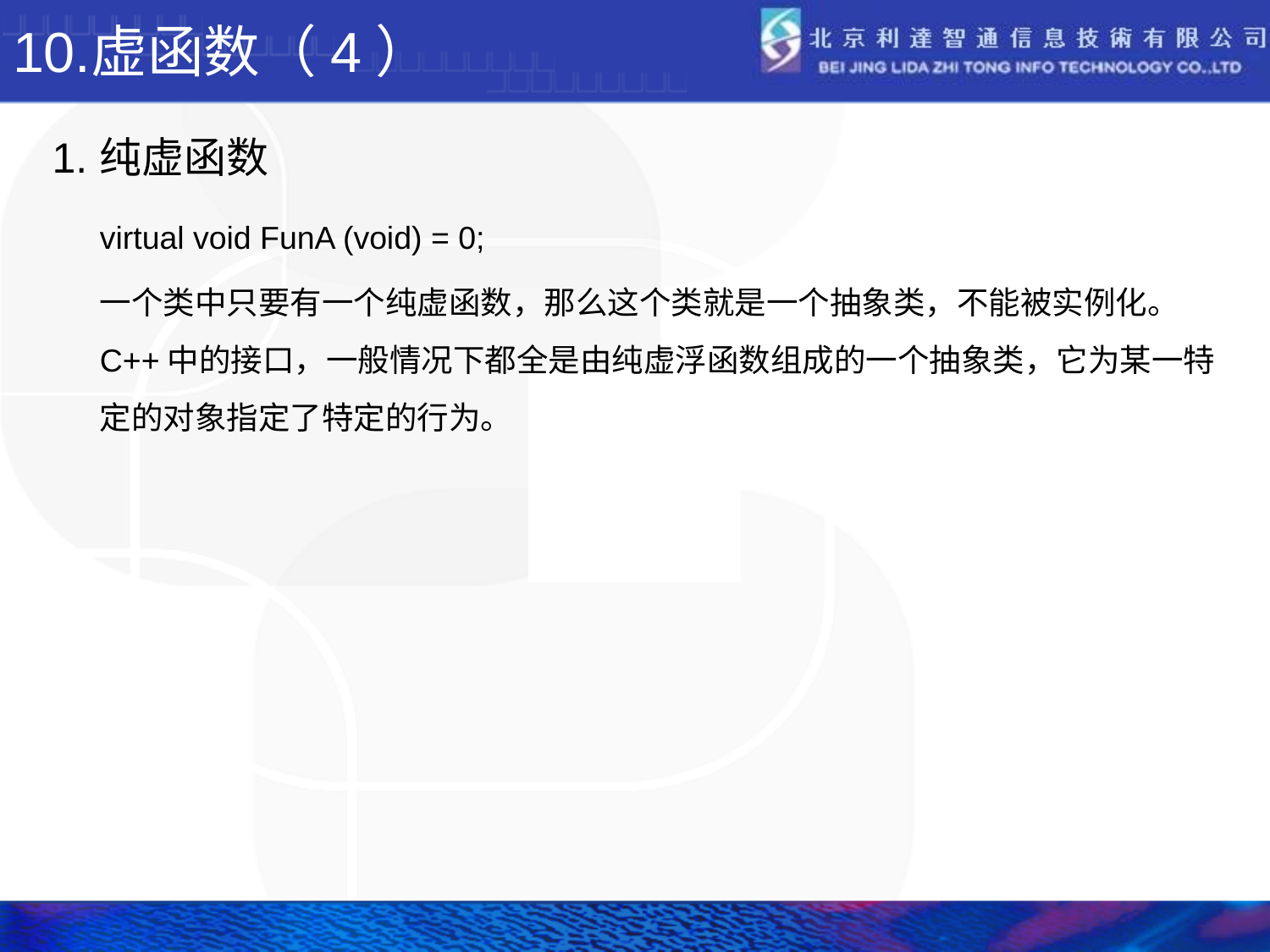

# 虚函数（4）
纯虚函数
	virtual void FunA (void) = 0;
	一个类中只要有一个纯虚函数，那么这个类就是一个抽象类，不能被实例化。
	C++中的接口，一般情况下都全是由纯虚浮函数组成的一个抽象类，它为某一特定的对象指定了特定的行为。